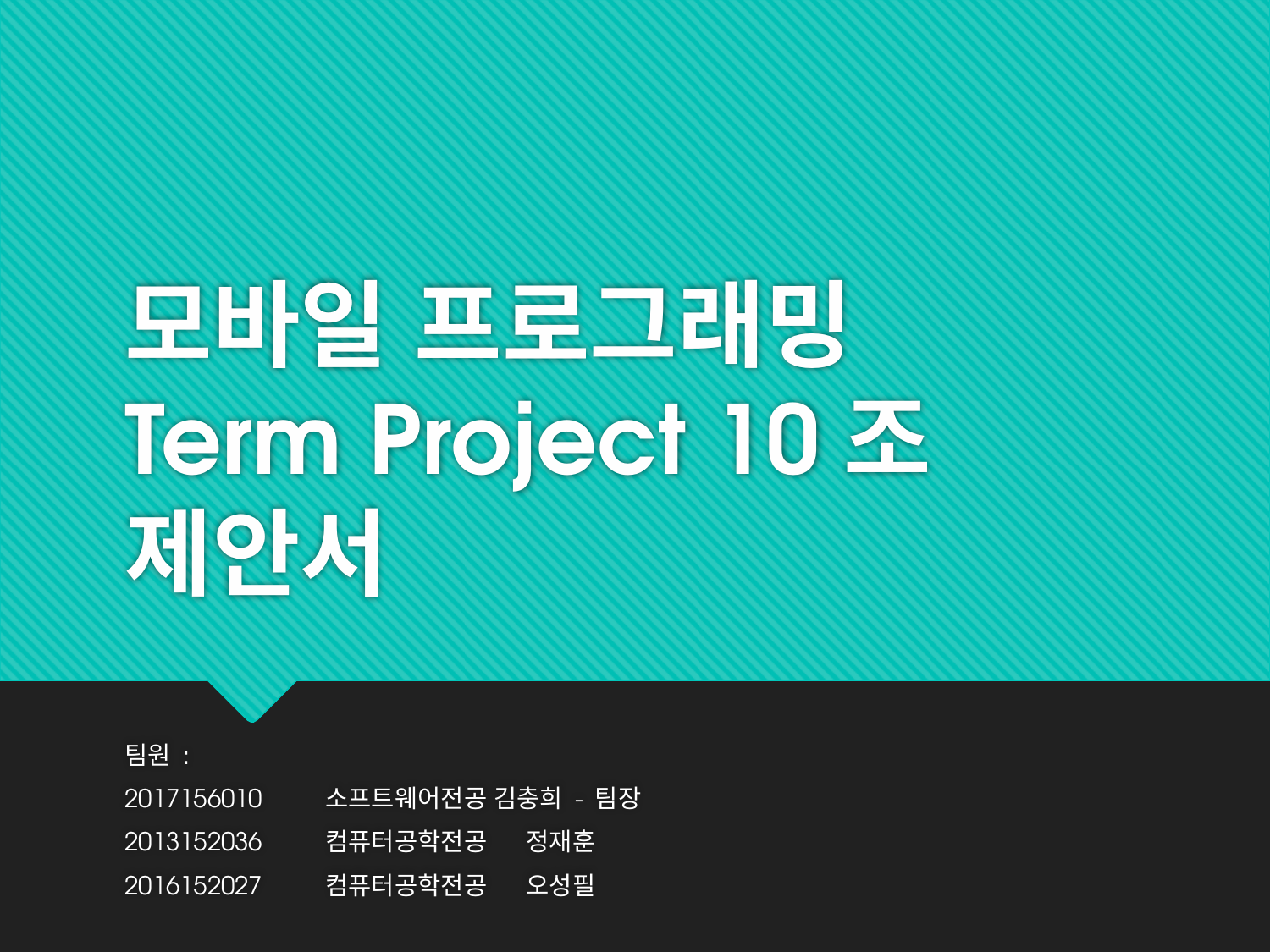

# 모바일 프로그래밍 Term Project 10조 제안서
팀원 :
2017156010 	소프트웨어전공 김충희 - 팀장
2013152036 	컴퓨터공학전공	정재훈
2016152027	컴퓨터공학전공	오성필